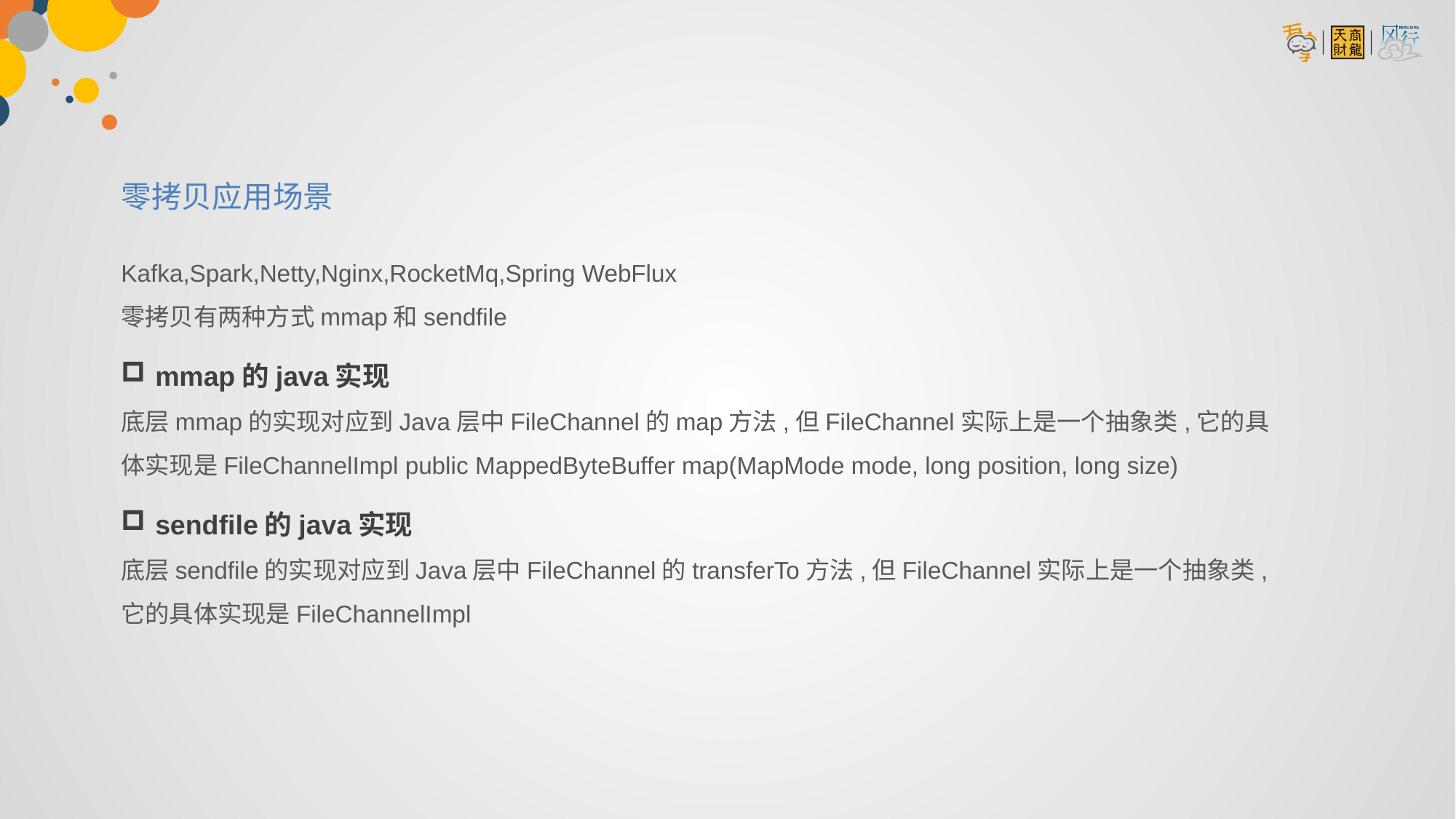

零拷贝应用场景
Kafka,Spark,Netty,Nginx,RocketMq,Spring WebFlux
零拷贝有两种方式mmap和sendfile
mmap的java实现
底层mmap的实现对应到Java层中FileChannel的map方法,但FileChannel实际上是一个抽象类,它的具体实现是FileChannelImpl public MappedByteBuffer map(MapMode mode, long position, long size)
sendfile的java实现
底层sendfile的实现对应到Java层中FileChannel的transferTo方法,但FileChannel实际上是一个抽象类,它的具体实现是FileChannelImpl